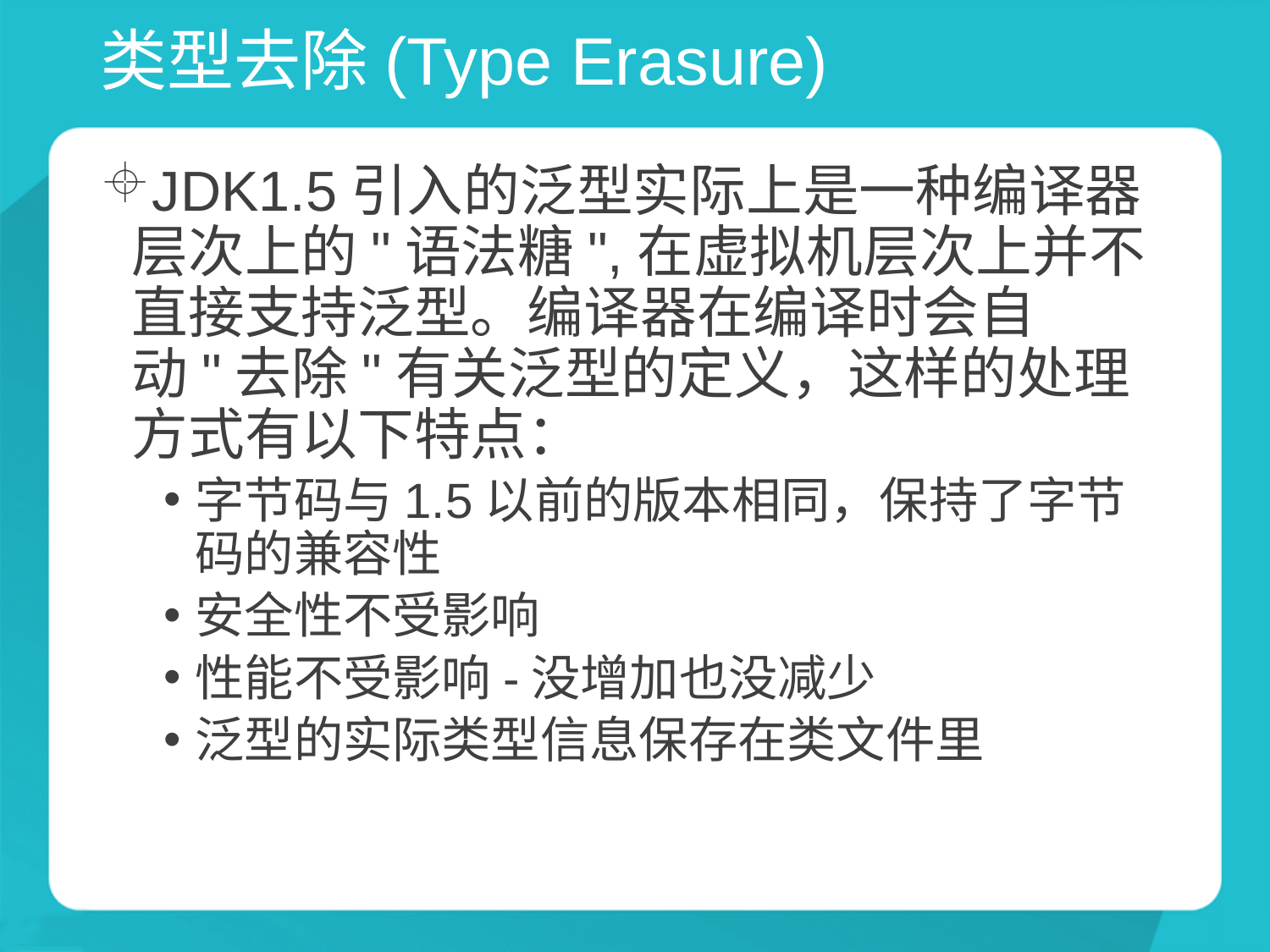

# 类型去除(Type Erasure)
JDK1.5引入的泛型实际上是一种编译器层次上的"语法糖",在虚拟机层次上并不直接支持泛型。编译器在编译时会自动"去除"有关泛型的定义，这样的处理方式有以下特点：
字节码与1.5以前的版本相同，保持了字节码的兼容性
安全性不受影响
性能不受影响-没增加也没减少
泛型的实际类型信息保存在类文件里